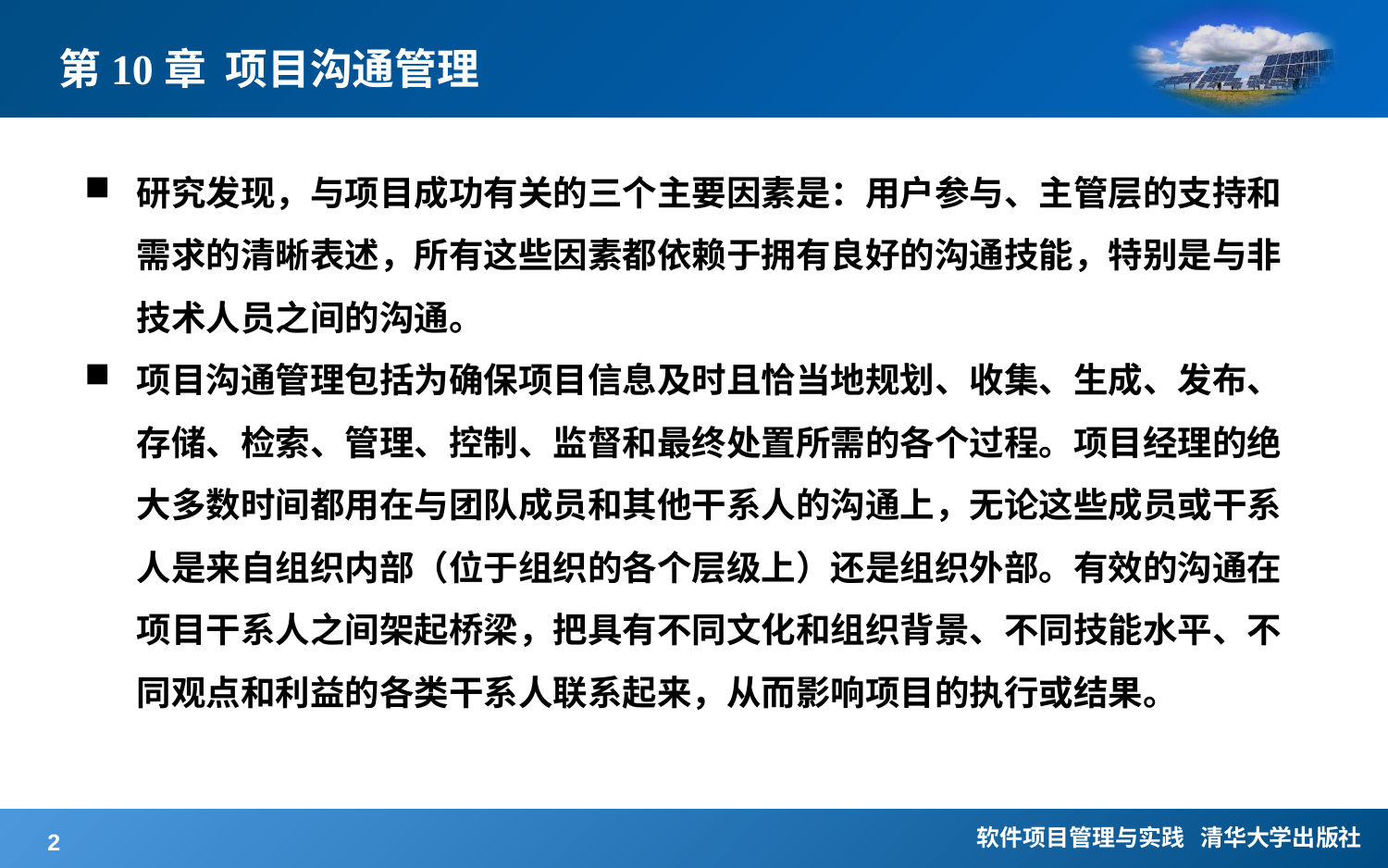

# 第10章  项目沟通管理
研究发现，与项目成功有关的三个主要因素是：用户参与、主管层的支持和需求的清晰表述，所有这些因素都依赖于拥有良好的沟通技能，特别是与非技术人员之间的沟通。
项目沟通管理包括为确保项目信息及时且恰当地规划、收集、生成、发布、存储、检索、管理、控制、监督和最终处置所需的各个过程。项目经理的绝大多数时间都用在与团队成员和其他干系人的沟通上，无论这些成员或干系人是来自组织内部（位于组织的各个层级上）还是组织外部。有效的沟通在项目干系人之间架起桥梁，把具有不同文化和组织背景、不同技能水平、不同观点和利益的各类干系人联系起来，从而影响项目的执行或结果。